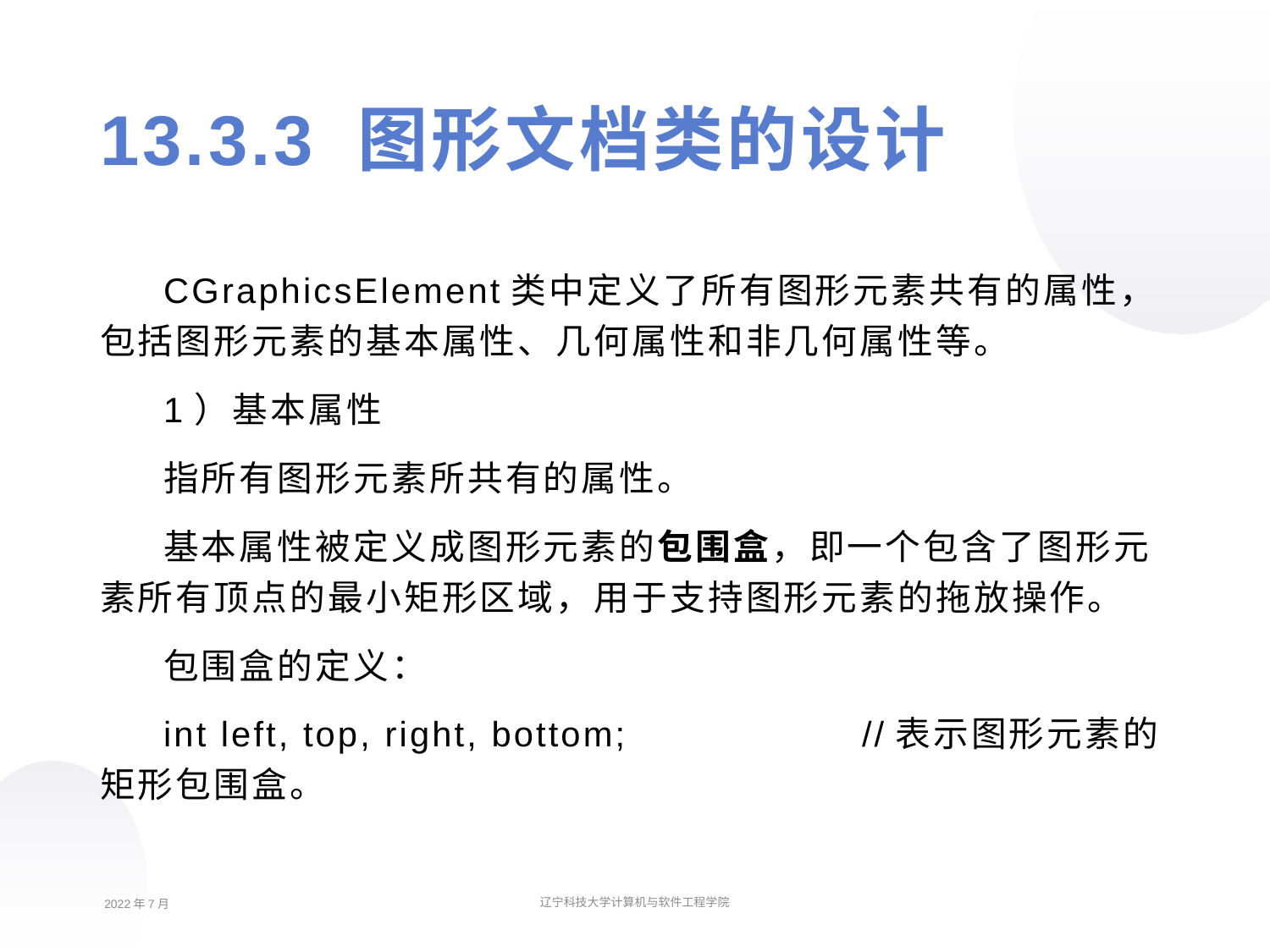

13.3.3 图形文档类的设计
CGraphicsElement类中定义了所有图形元素共有的属性，包括图形元素的基本属性、几何属性和非几何属性等。
1）基本属性
指所有图形元素所共有的属性。
基本属性被定义成图形元素的包围盒，即一个包含了图形元素所有顶点的最小矩形区域，用于支持图形元素的拖放操作。
包围盒的定义：
int left, top, right, bottom;		//表示图形元素的矩形包围盒。

2022年7月
辽宁科技大学计算机与软件工程学院
32